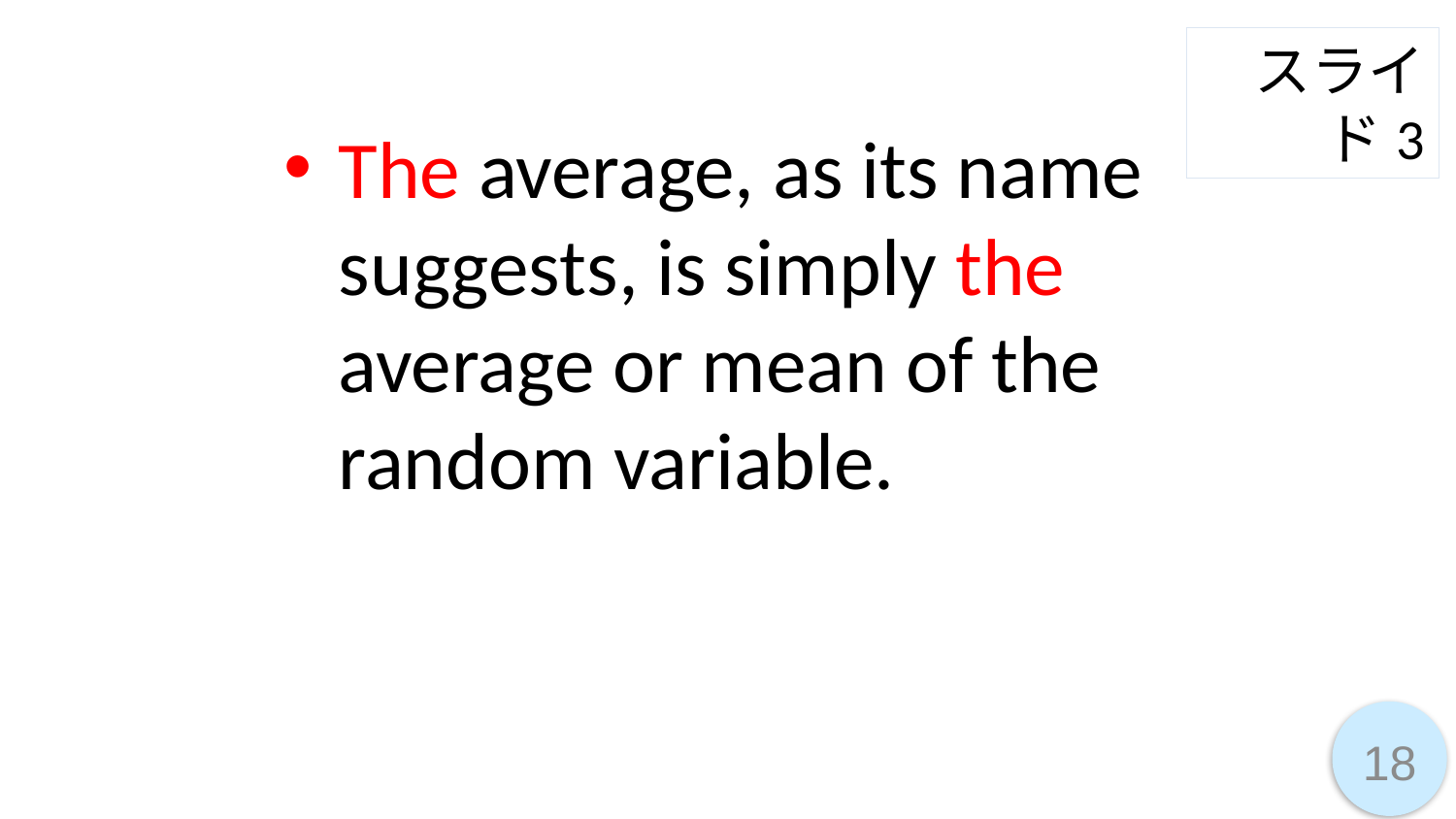

スライド3
The average, as its name suggests, is simply the average or mean of the random variable.
18